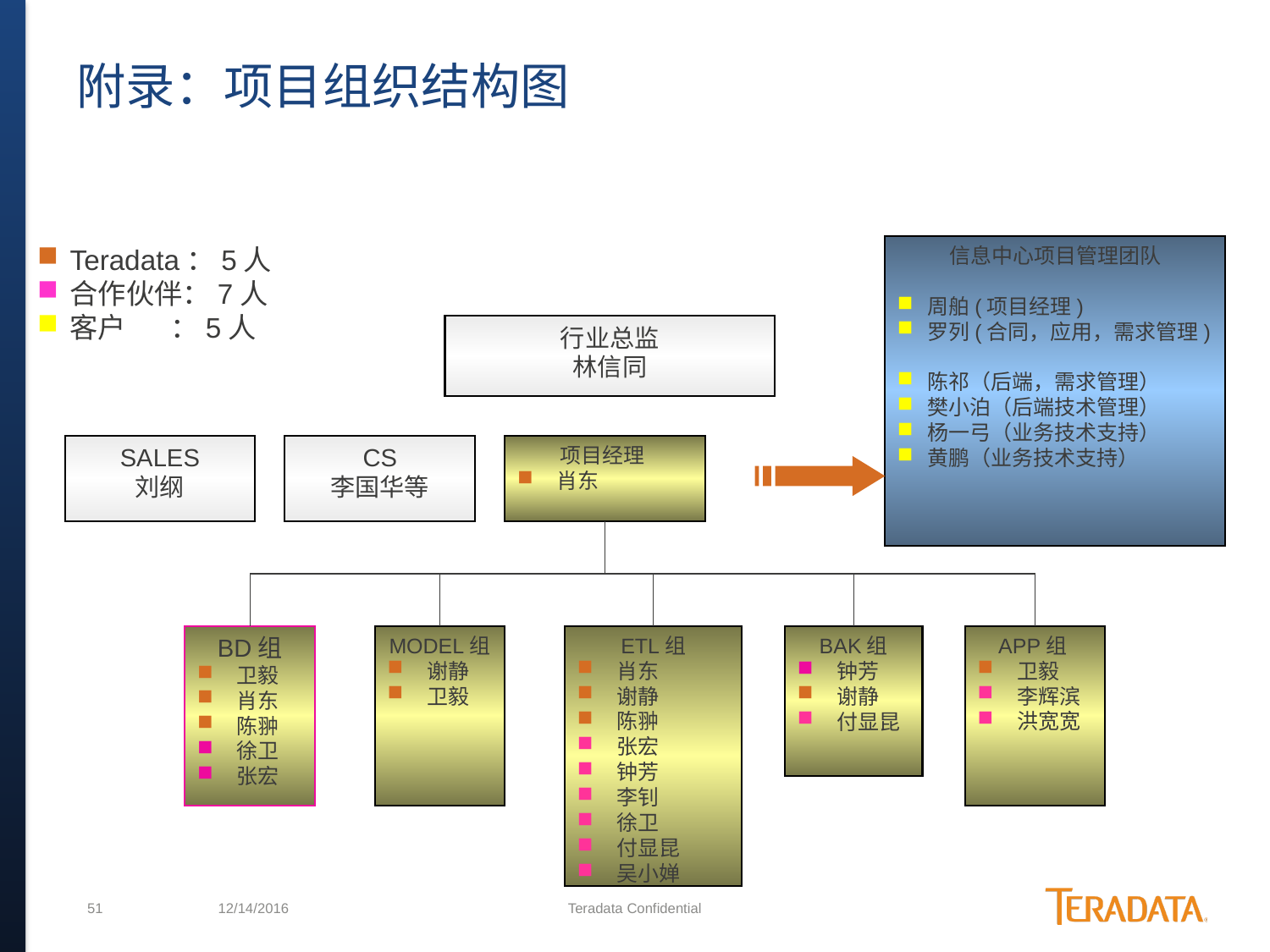

# 附录：项目组织结构图
信息中心项目管理团队

周舶(项目经理)
罗列(合同，应用，需求管理)

陈祁（后端，需求管理）
樊小泊（后端技术管理）
杨一弓（业务技术支持）
黄鹏（业务技术支持）
Teradata：5人
合作伙伴：7人
客户       ：5人
行业总监
林信同
SALES
刘纲
CS
李国华等
项目经理
 肖东

BD组
 卫毅
 肖东
 陈翀
 徐卫
 张宏
MODEL组
 谢静
 卫毅

ETL组
 肖东
 谢静
 陈翀
 张宏
 钟芳
 李钊
 徐卫
 付显昆
 吴小婵
BAK组
 钟芳
 谢静
 付显昆
APP组
 卫毅
 李辉滨
 洪宽宽